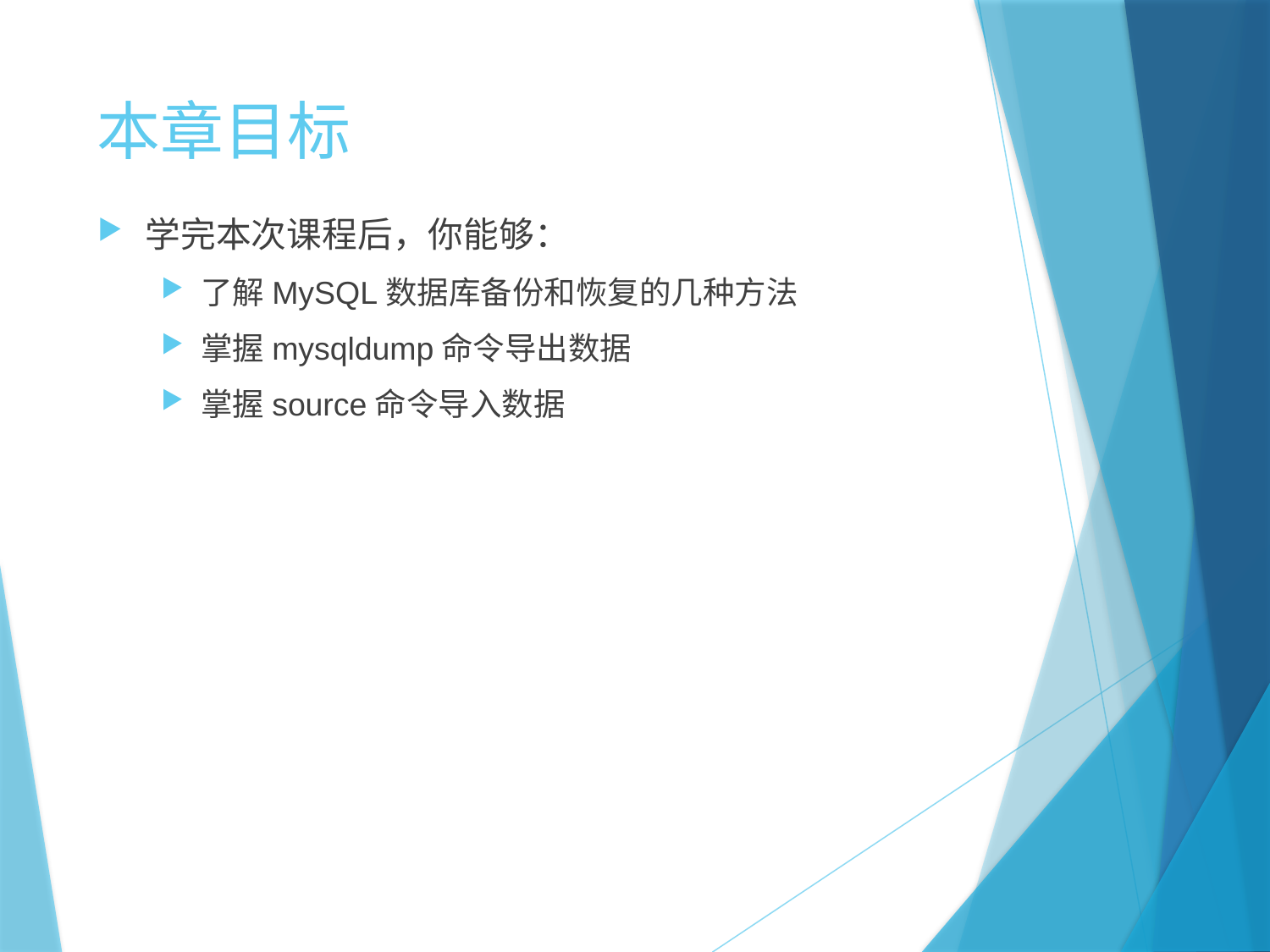

# 本章目标
学完本次课程后，你能够：
了解MySQL数据库备份和恢复的几种方法
掌握mysqldump命令导出数据
掌握source命令导入数据